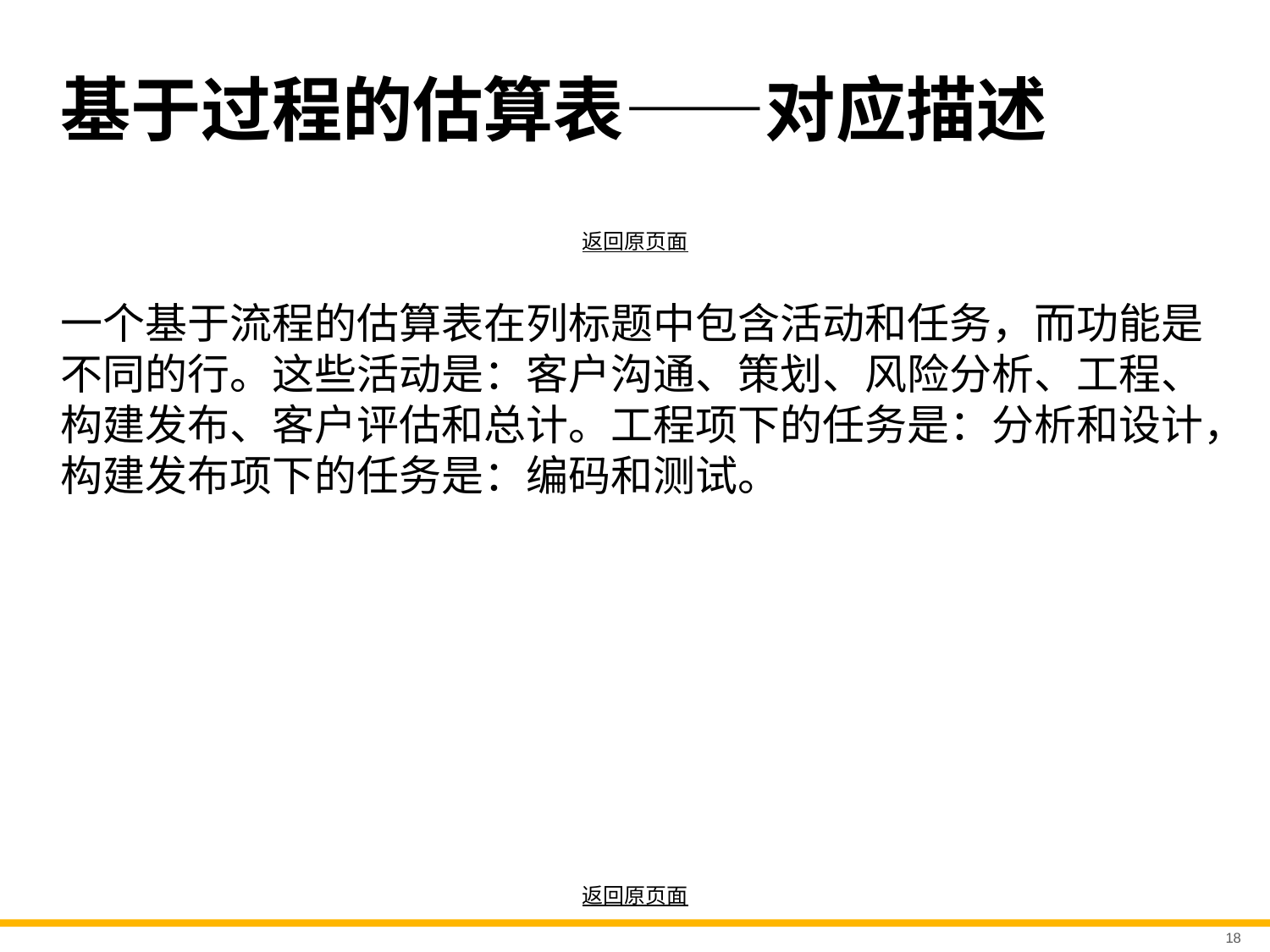

# 基于过程的估算表——对应描述
返回原页面
一个基于流程的估算表在列标题中包含活动和任务，而功能是不同的行。这些活动是：客户沟通、策划、风险分析、工程、构建发布、客户评估和总计。工程项下的任务是：分析和设计，构建发布项下的任务是：编码和测试。
返回原页面
18